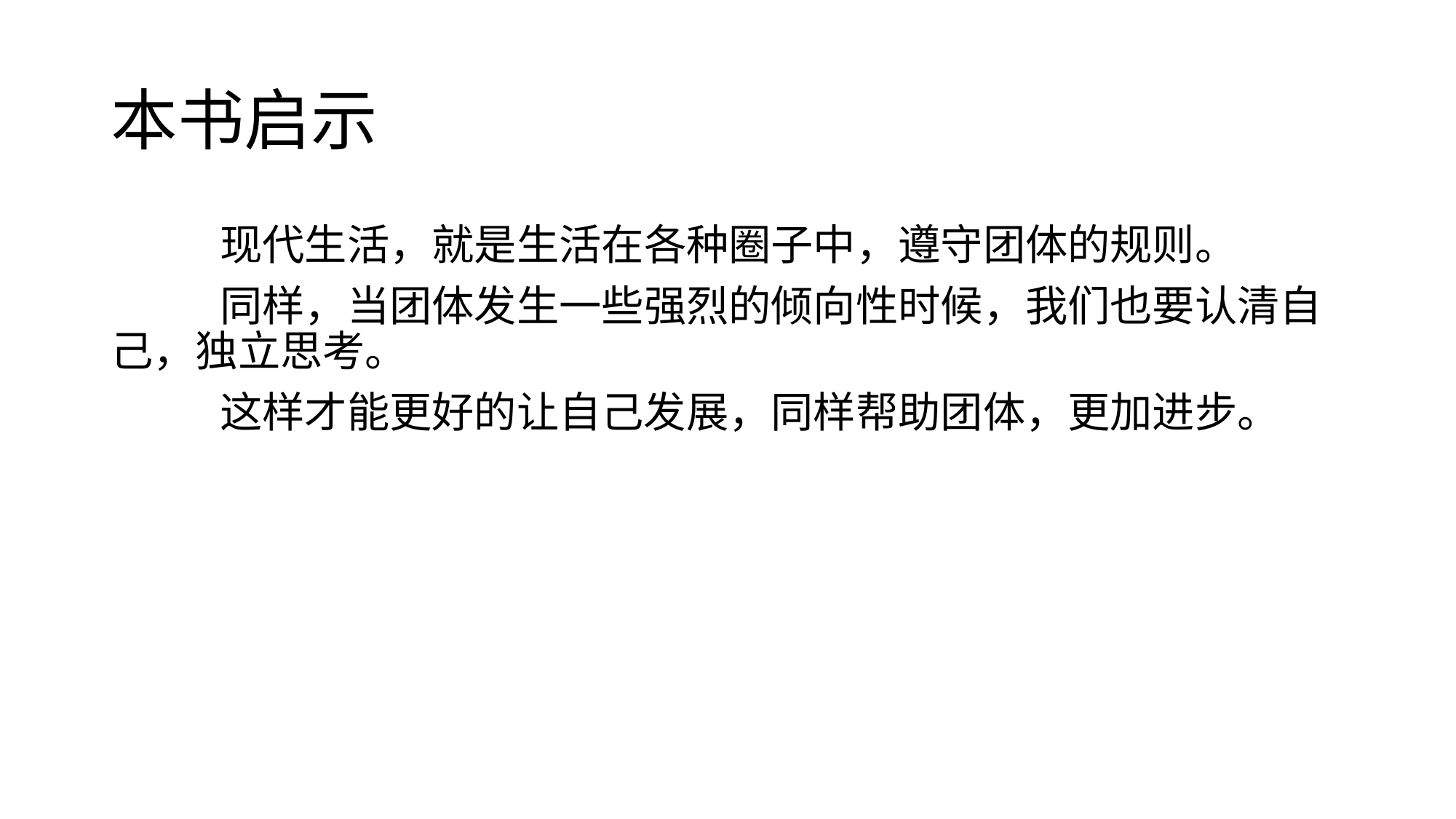

# 本书启示
	现代生活，就是生活在各种圈子中，遵守团体的规则。
	同样，当团体发生一些强烈的倾向性时候，我们也要认清自己，独立思考。
	这样才能更好的让自己发展，同样帮助团体，更加进步。